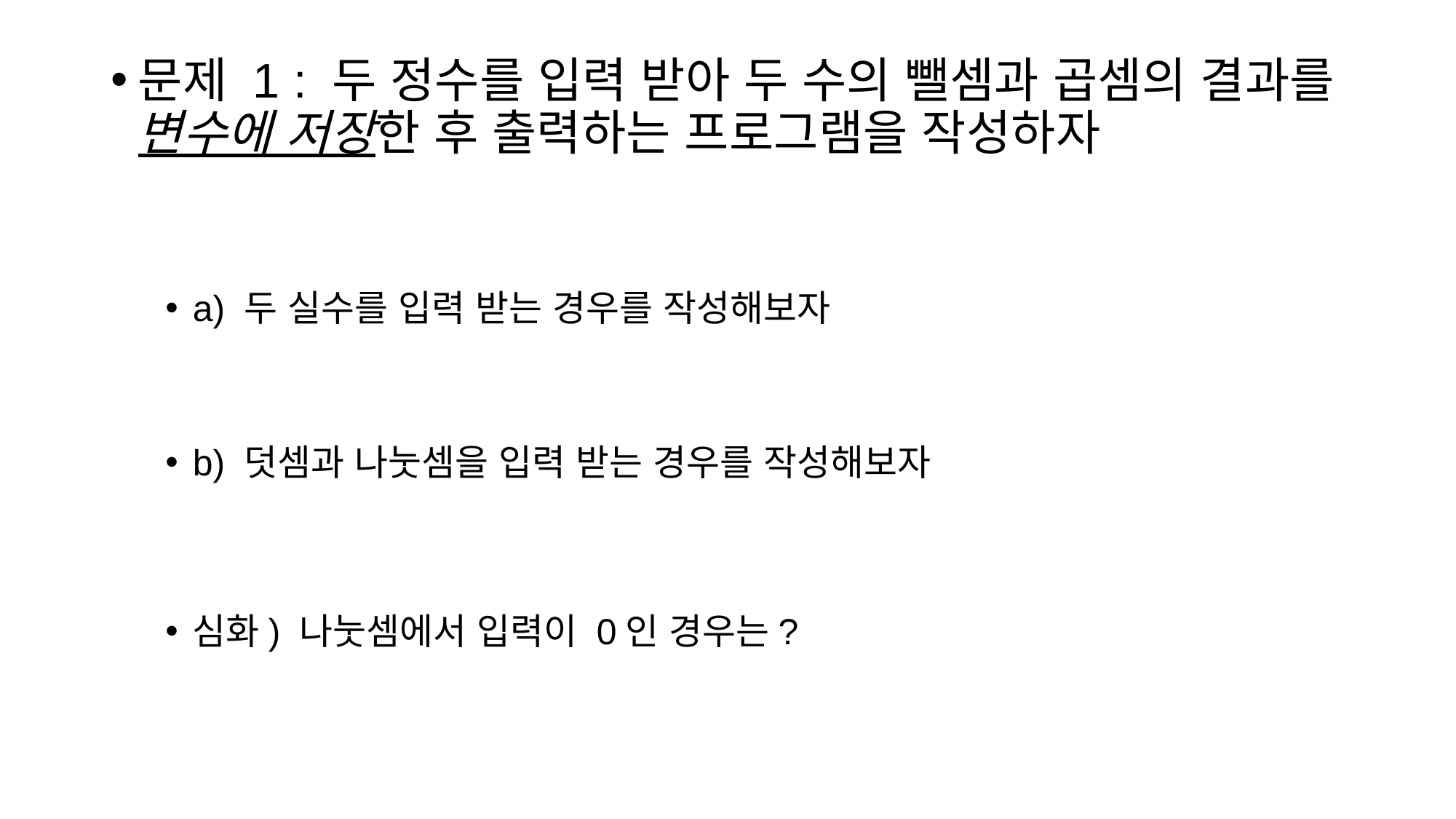

문제 1 : 두 정수를 입력 받아 두 수의 뺄셈과 곱셈의 결과를 변수에 저장한 후 출력하는 프로그램을 작성하자

a) 두 실수를 입력 받는 경우를 작성해보자

b) 덧셈과 나눗셈을 입력 받는 경우를 작성해보자

심화) 나눗셈에서 입력이 0인 경우는?